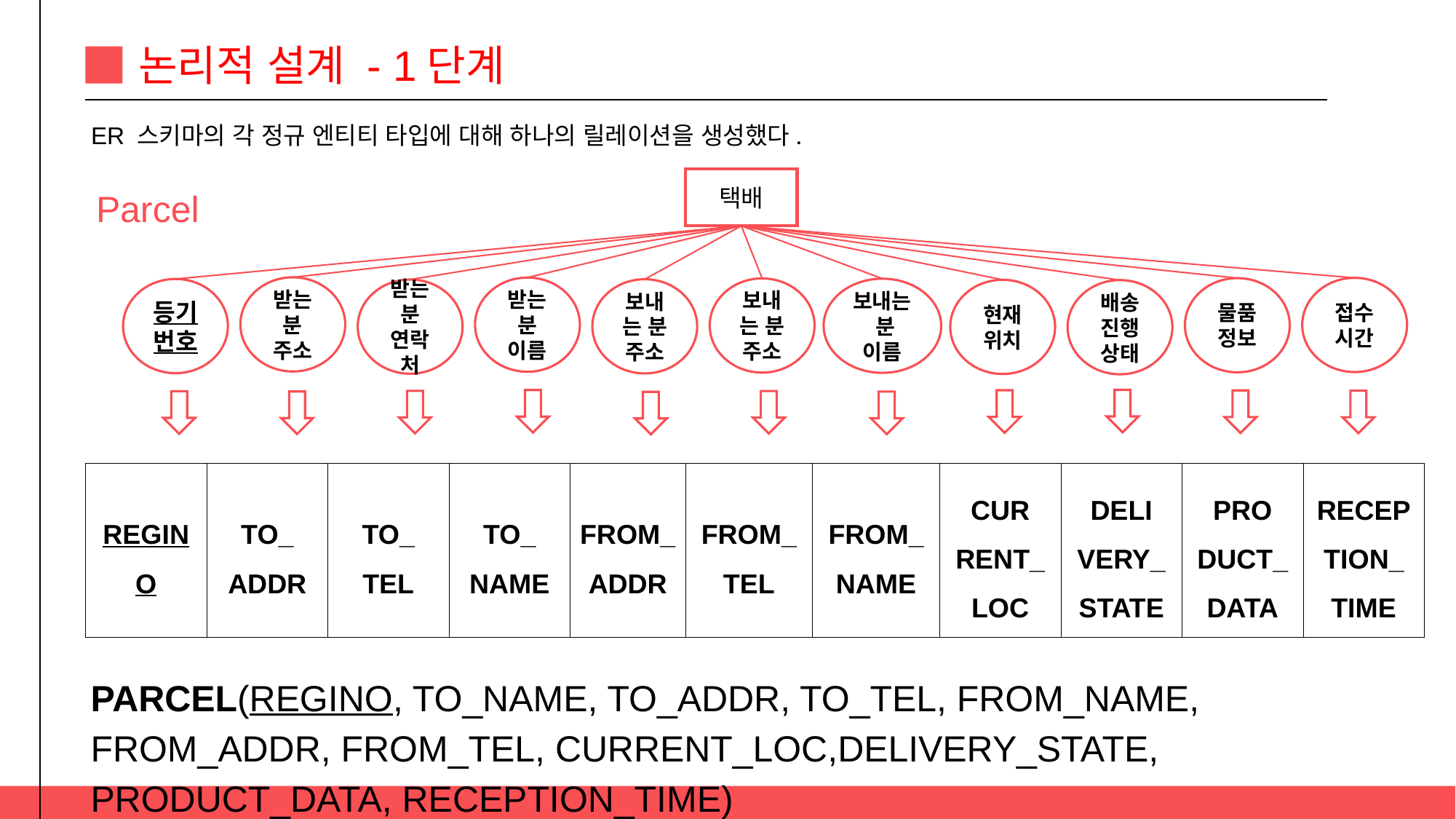

논리적 설계 - 1단계

ER 스키마의 각 정규 엔티티 타입에 대해 하나의 릴레이션을 생성했다.
택배
Parcel

받는 분 주소
받는 분
이름
접수
시간
물품
정보
보내는 분 주소
보내는  분 이름
등기
번호
보내는 분 주소
받는 분 연락처
현재
위치
배송
진행
상태

| REGINO | TO\_ ADDR | TO\_ TEL | TO\_ NAME | FROM\_ADDR | FROM\_TEL | FROM\_NAME | CUR RENT\_ LOC | DELI VERY\_ STATE | PRO DUCT\_ DATA | RECEPTION\_ TIME |
| --- | --- | --- | --- | --- | --- | --- | --- | --- | --- | --- |
PARCEL(REGINO, TO_NAME, TO_ADDR, TO_TEL, FROM_NAME, FROM_ADDR, FROM_TEL, CURRENT_LOC,DELIVERY_STATE, PRODUCT_DATA, RECEPTION_TIME)